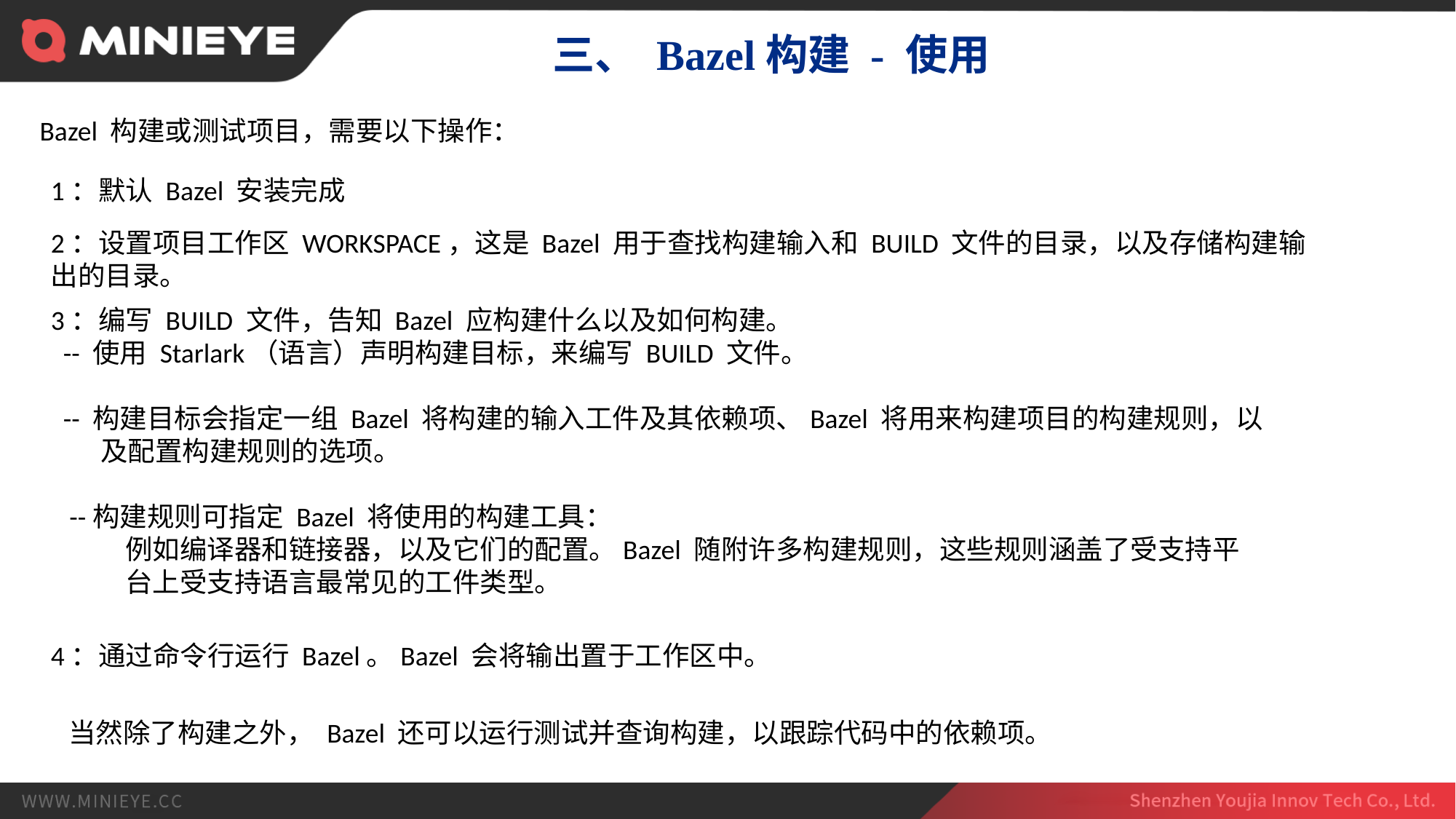

三、 Bazel构建 - 使用
 Bazel 构建或测试项目，需要以下操作：

1：默认 Bazel 安装完成
2：设置项目工作区 WORKSPACE，这是 Bazel 用于查找构建输入和 BUILD 文件的目录，以及存储构建输出的目录。
3：编写 BUILD 文件，告知 Bazel 应构建什么以及如何构建。
  -- 使用 Starlark（语言）声明构建目标，来编写 BUILD 文件。

  -- 构建目标会指定一组 Bazel 将构建的输入工件及其依赖项、Bazel 将用来构建项目的构建规则，以
       及配置构建规则的选项。

   --构建规则可指定 Bazel 将使用的构建工具：
           例如编译器和链接器，以及它们的配置。Bazel 随附许多构建规则，这些规则涵盖了受支持平
           台上受支持语言最常见的工件类型。

4：通过命令行运行 Bazel。Bazel 会将输出置于工作区中。
当然除了构建之外， Bazel 还可以运行测试并查询构建，以跟踪代码中的依赖项。